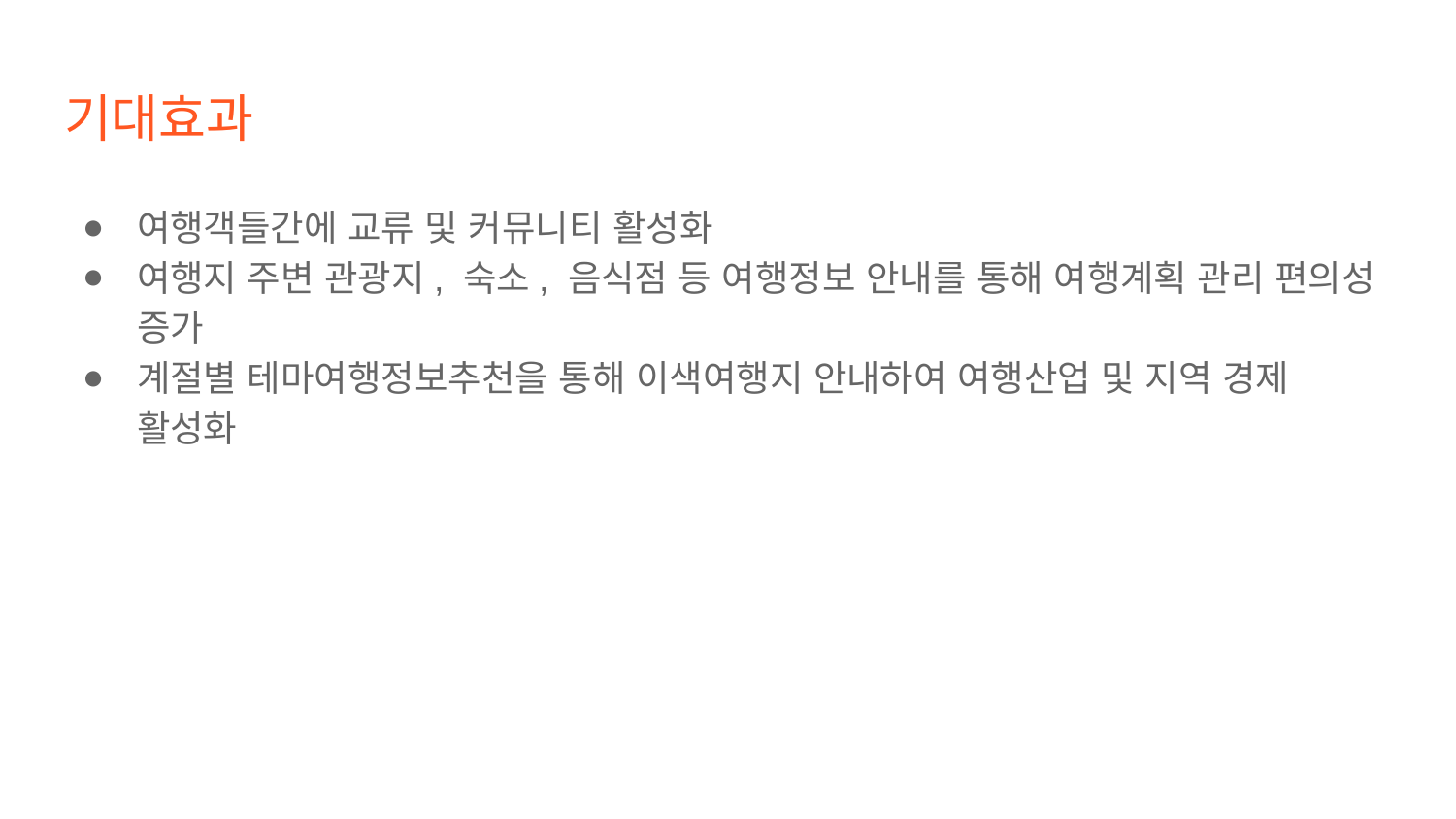

# 기대효과
여행객들간에 교류 및 커뮤니티 활성화
여행지 주변 관광지, 숙소, 음식점 등 여행정보 안내를 통해 여행계획 관리 편의성 증가
계절별 테마여행정보추천을 통해 이색여행지 안내하여 여행산업 및 지역 경제 활성화